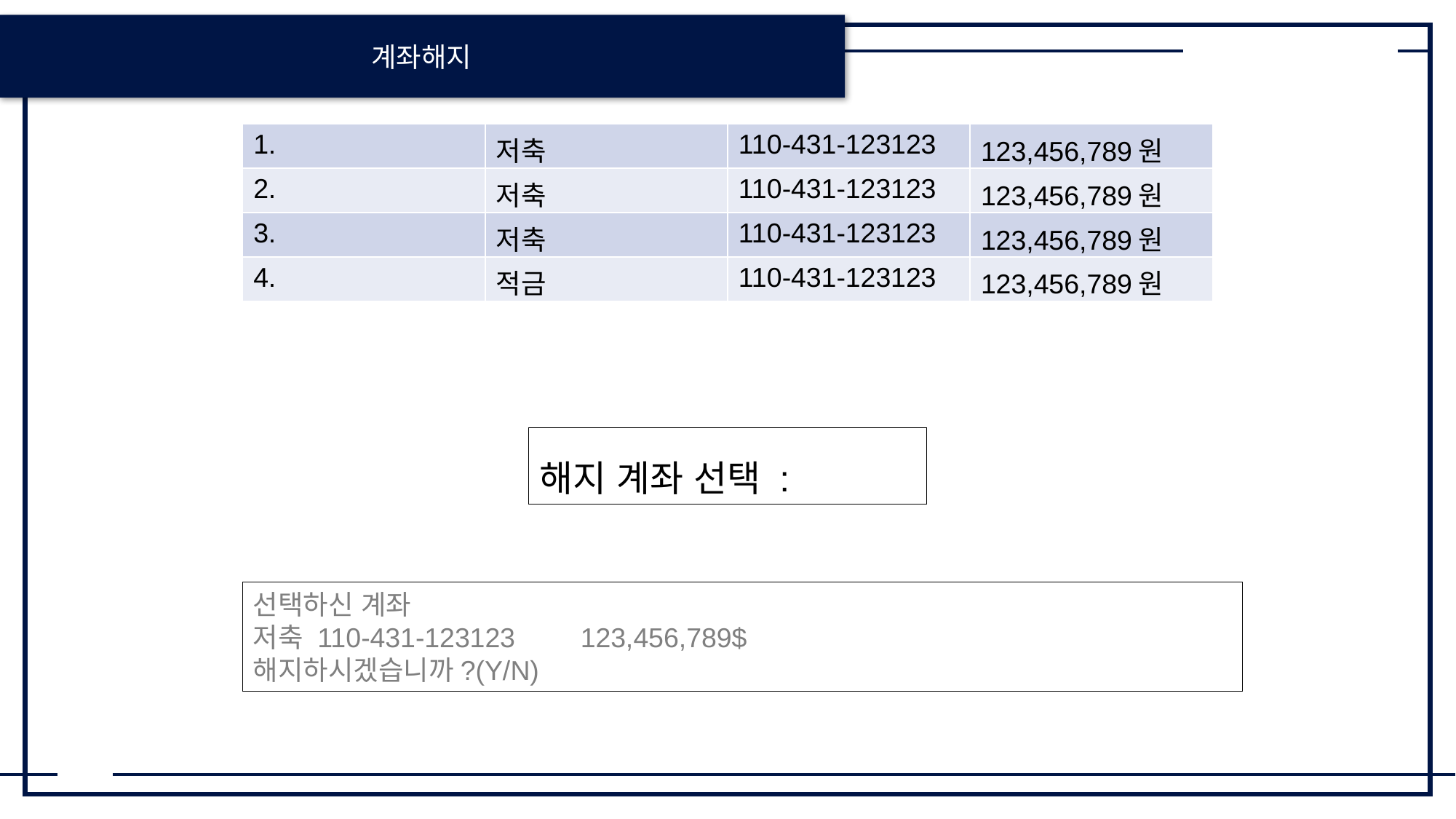

계좌해지

| 1. | 저축 | 110-431-123123 | 123,456,789원 |
| --- | --- | --- | --- |
| 2. | 저축 | 110-431-123123 | 123,456,789원 |
| 3. | 저축 | 110-431-123123 | 123,456,789원 |
| 4. | 적금 | 110-431-123123 | 123,456,789원 |
해지 계좌 선택 :
선택하신 계좌
저축 110-431-123123 	123,456,789$
해지하시겠습니까?(Y/N)